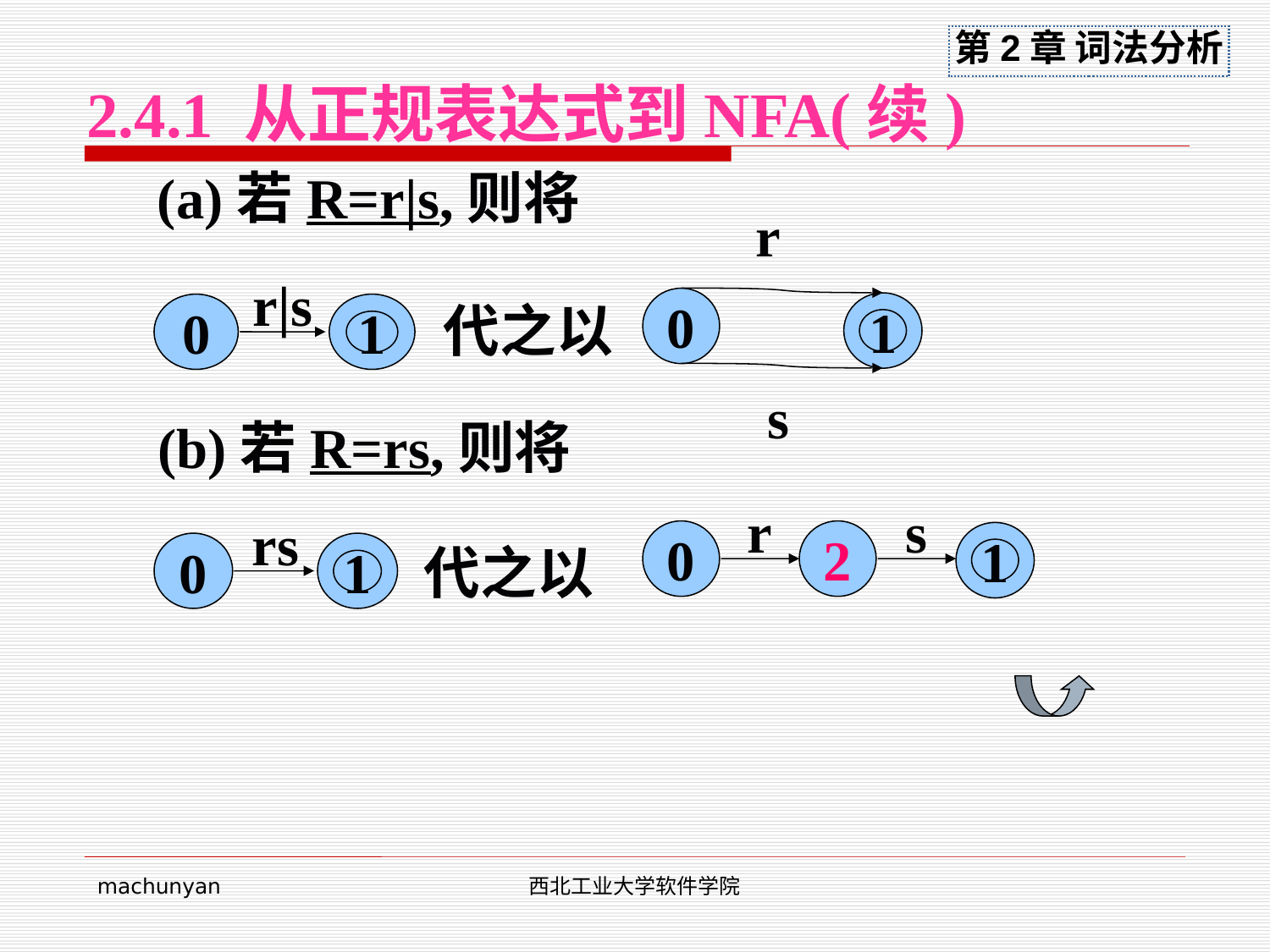

# 2.4.1 从正规表达式到NFA(续)
(a)若R=r|s,则将
r
0

1
s
代之以
r|s
0

1

(b)若R=rs,则将
r
s
0
2

1

代之以
rs
0

1

machunyan

西北工业大学软件学院
79